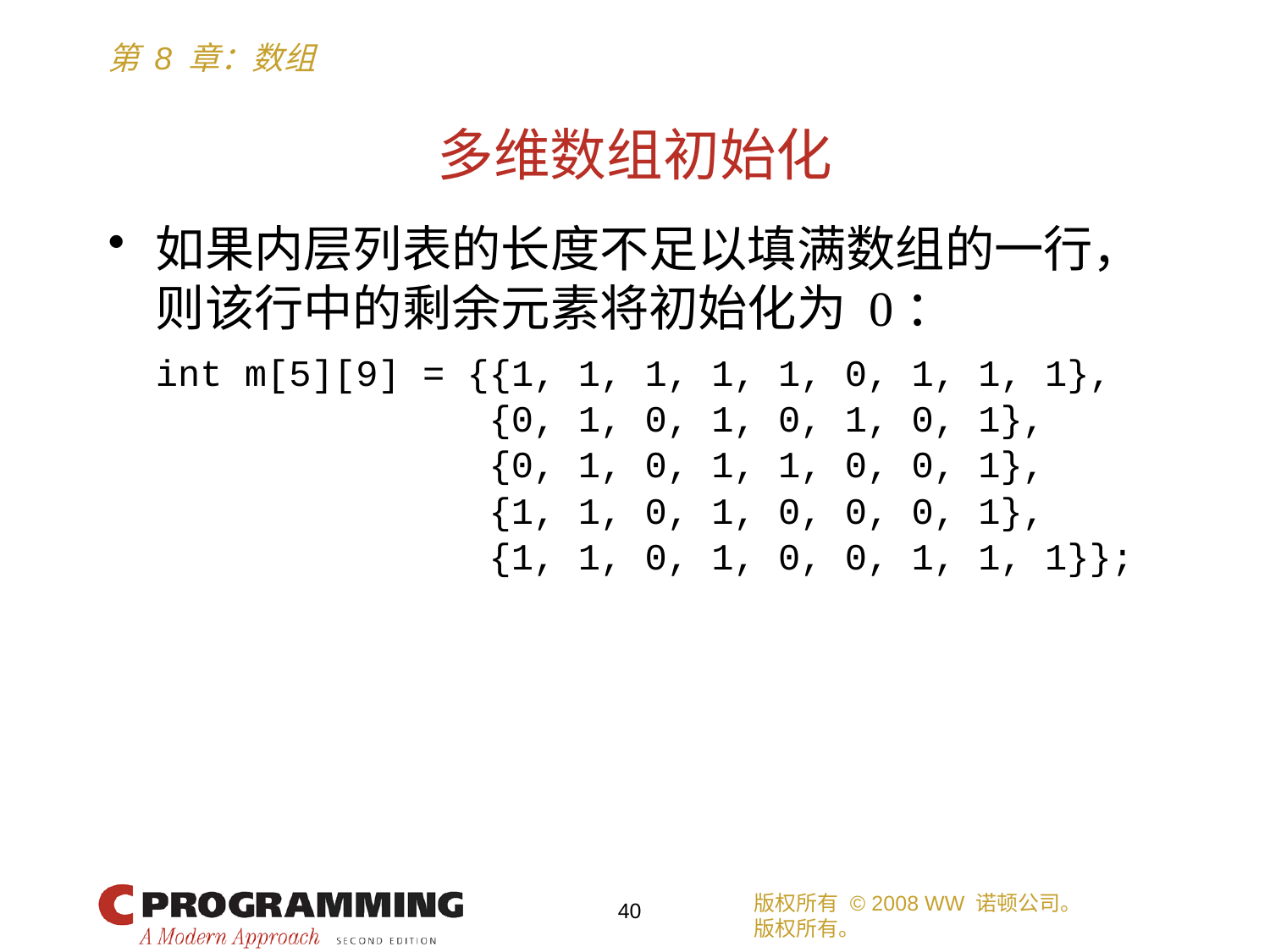

# 多维数组初始化
如果内层列表的长度不足以填满数组的一行，则该行中的剩余元素将初始化为 0：
	int m[5][9] = {{1, 1, 1, 1, 1, 0, 1, 1, 1},
	               {0, 1, 0, 1, 0, 1, 0, 1},
	               {0, 1, 0, 1, 1, 0, 0, 1},
	               {1, 1, 0, 1, 0, 0, 0, 1},
	               {1, 1, 0, 1, 0, 0, 1, 1, 1}};
版权所有 © 2008 WW 诺顿公司。
版权所有。
40